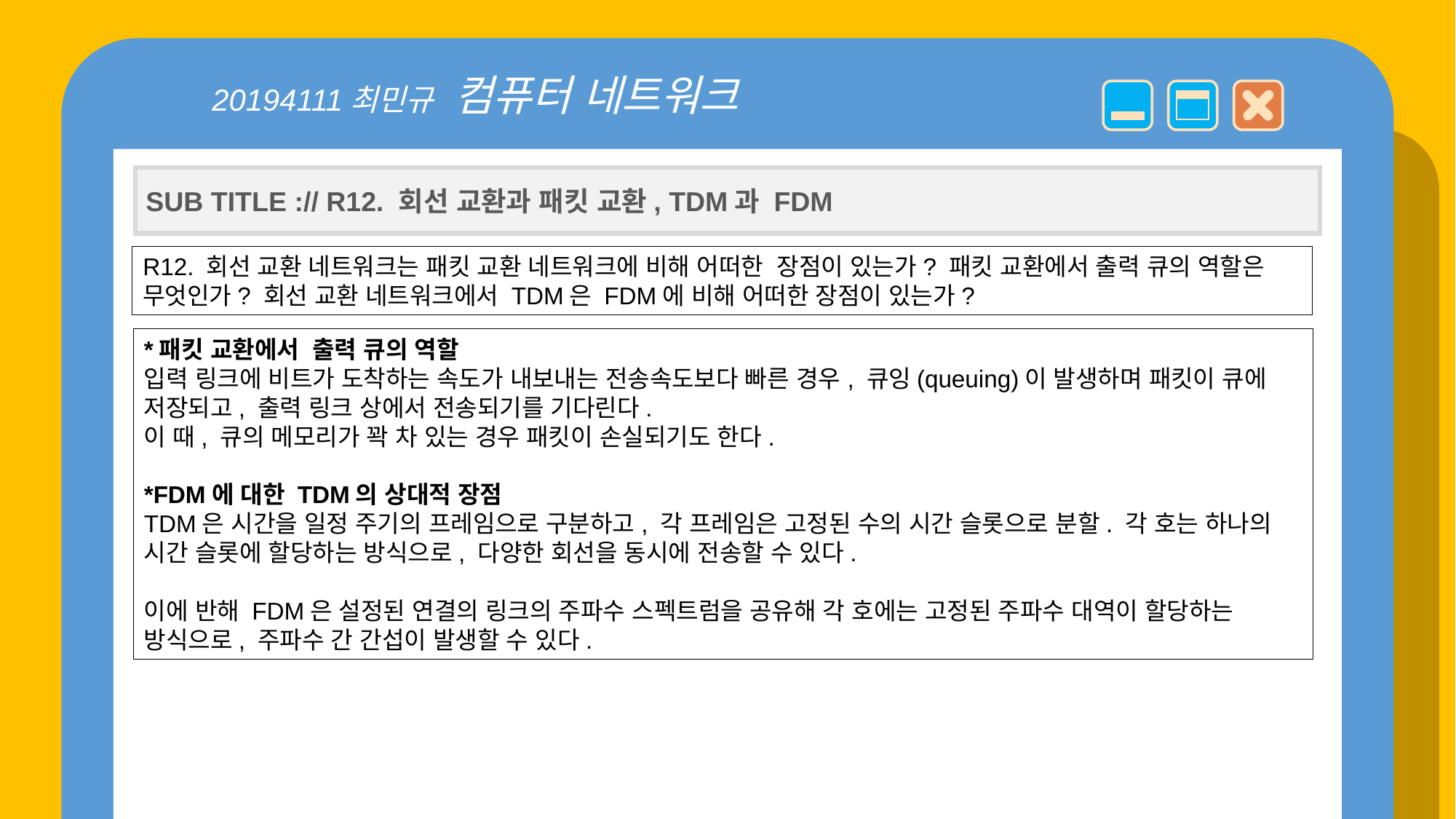

20194111최민규  컴퓨터 네트워크

SUB TITLE :// R12. 회선 교환과 패킷 교환, TDM과 FDM
R12. 회선 교환 네트워크는 패킷 교환 네트워크에 비해 어떠한  장점이 있는가? 패킷 교환에서 출력 큐의 역할은 무엇인가? 회선 교환 네트워크에서 TDM은 FDM에 비해 어떠한 장점이 있는가?
*패킷 교환에서  출력 큐의 역할
입력 링크에 비트가 도착하는 속도가 내보내는 전송속도보다 빠른 경우, 큐잉(queuing)이 발생하며 패킷이 큐에 저장되고, 출력 링크 상에서 전송되기를 기다린다.
이 때, 큐의 메모리가 꽉 차 있는 경우 패킷이 손실되기도 한다.

*FDM에 대한 TDM의 상대적 장점
TDM은 시간을 일정 주기의 프레임으로 구분하고, 각 프레임은 고정된 수의 시간 슬롯으로 분할. 각 호는 하나의 시간 슬롯에 할당하는 방식으로, 다양한 회선을 동시에 전송할 수 있다.

이에 반해 FDM은 설정된 연결의 링크의 주파수 스펙트럼을 공유해 각 호에는 고정된 주파수 대역이 할당하는 방식으로, 주파수 간 간섭이 발생할 수 있다.